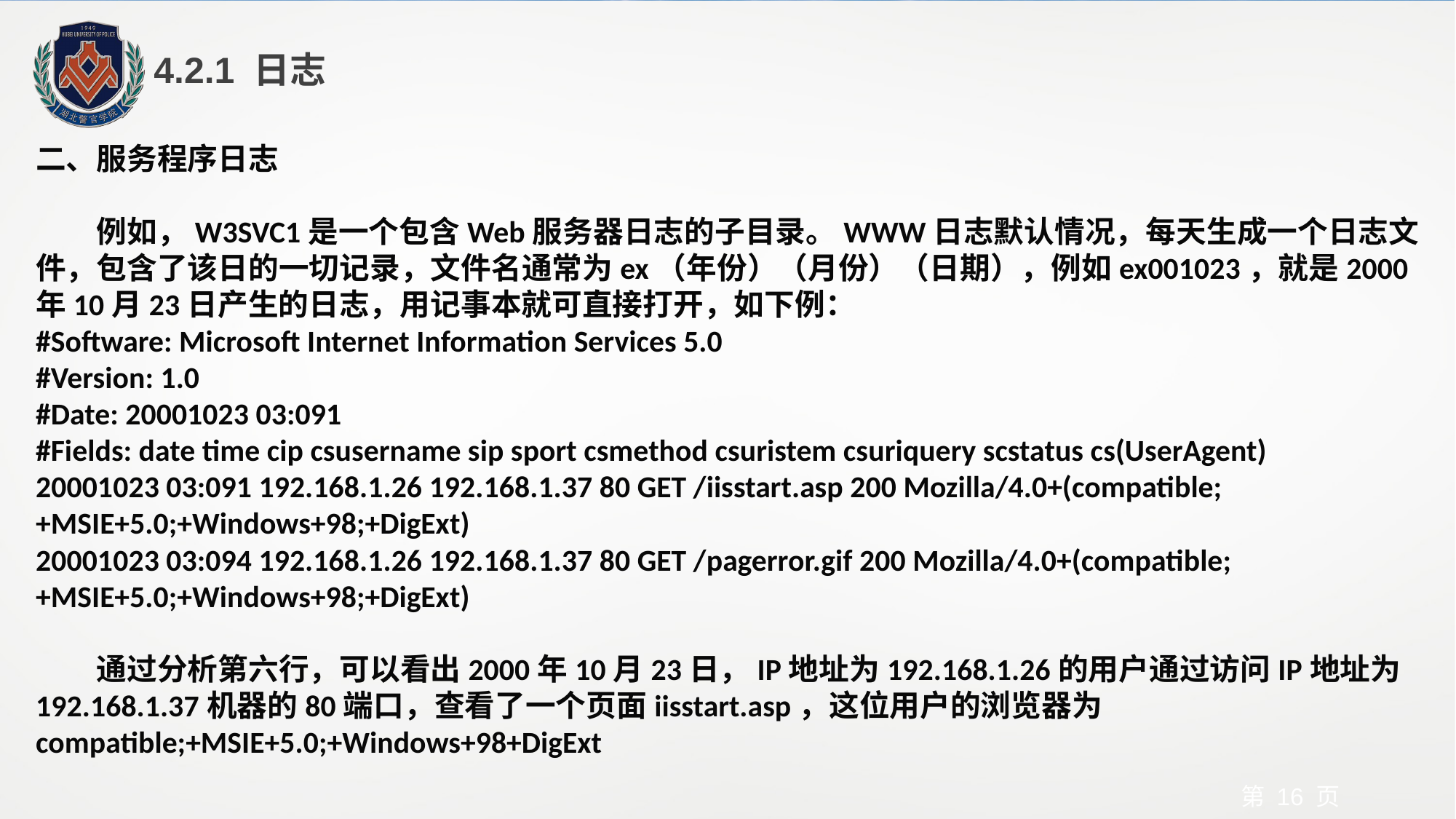

4.2.1 日志
二、服务程序日志

　　例如，W3SVC1是一个包含Web服务器日志的子目录。WWW日志默认情况，每天生成一个日志文件，包含了该日的一切记录，文件名通常为ex（年份）（月份）（日期），例如ex001023，就是2000年10月23日产生的日志，用记事本就可直接打开，如下例：
#Software: Microsoft Internet Information Services 5.0
#Version: 1.0
#Date: 20001023 03:091
#Fields: date time cip csusername sip sport csmethod csuristem csuriquery scstatus cs(UserAgent)
20001023 03:091 192.168.1.26 192.168.1.37 80 GET /iisstart.asp 200 Mozilla/4.0+(compatible;+MSIE+5.0;+Windows+98;+DigExt)
20001023 03:094 192.168.1.26 192.168.1.37 80 GET /pagerror.gif 200 Mozilla/4.0+(compatible;+MSIE+5.0;+Windows+98;+DigExt)

　　通过分析第六行，可以看出2000年10月23日，IP地址为192.168.1.26的用户通过访问IP地址为192.168.1.37机器的80端口，查看了一个页面iisstart.asp，这位用户的浏览器为
compatible;+MSIE+5.0;+Windows+98+DigExt